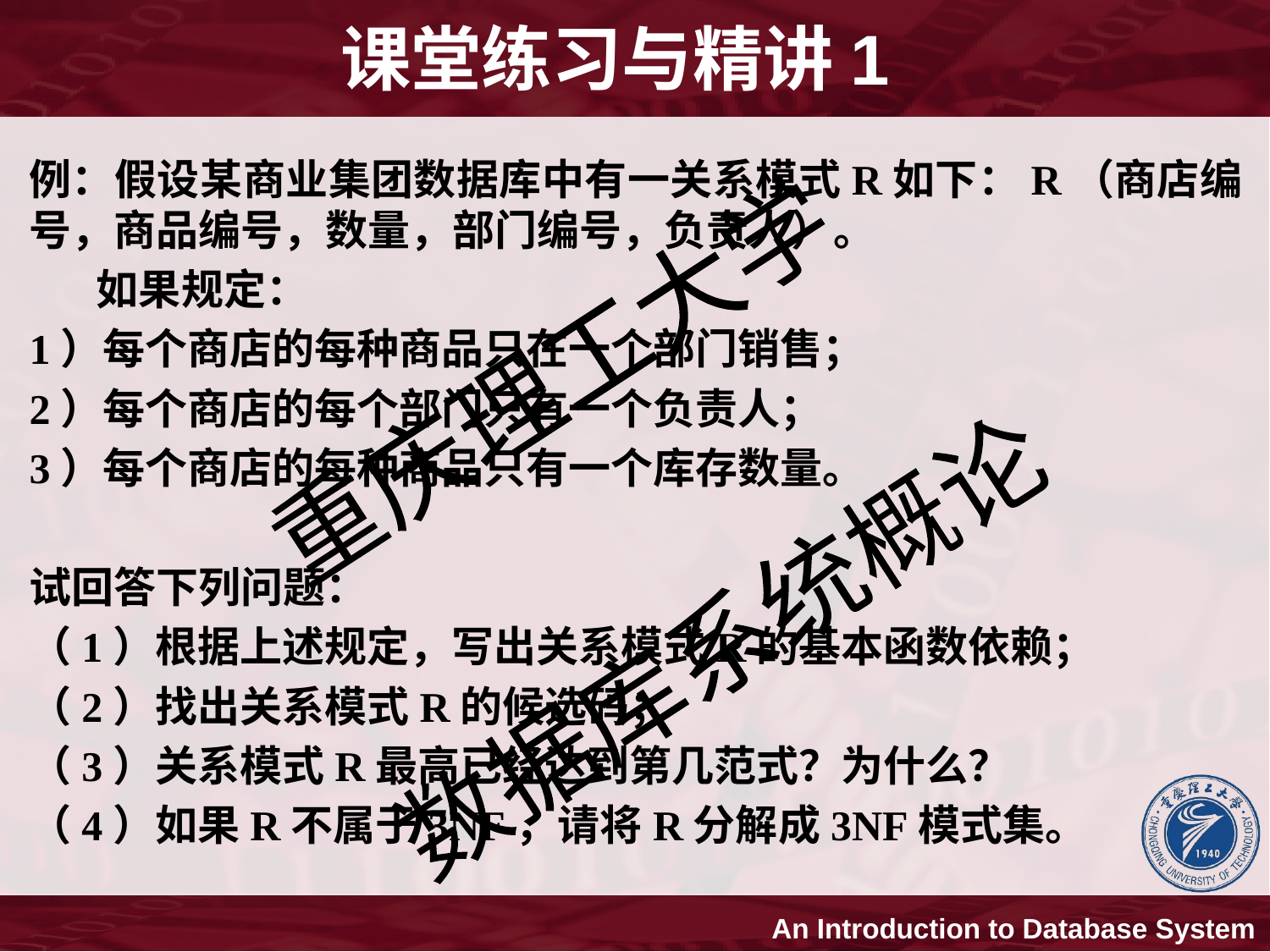

课堂练习与精讲1
例：假设某商业集团数据库中有一关系模式R如下：R（商店编号，商品编号，数量，部门编号，负责人）。
      如果规定：
1）每个商店的每种商品只在一个部门销售；
2）每个商店的每个部门只有一个负责人；
3）每个商店的每种商品只有一个库存数量。

试回答下列问题：
（1）根据上述规定，写出关系模式R的基本函数依赖；
（2）找出关系模式R的候选码；
（3）关系模式R最高已经达到第几范式？为什么？
（4）如果R不属于3NF，请将R分解成3NF模式集。